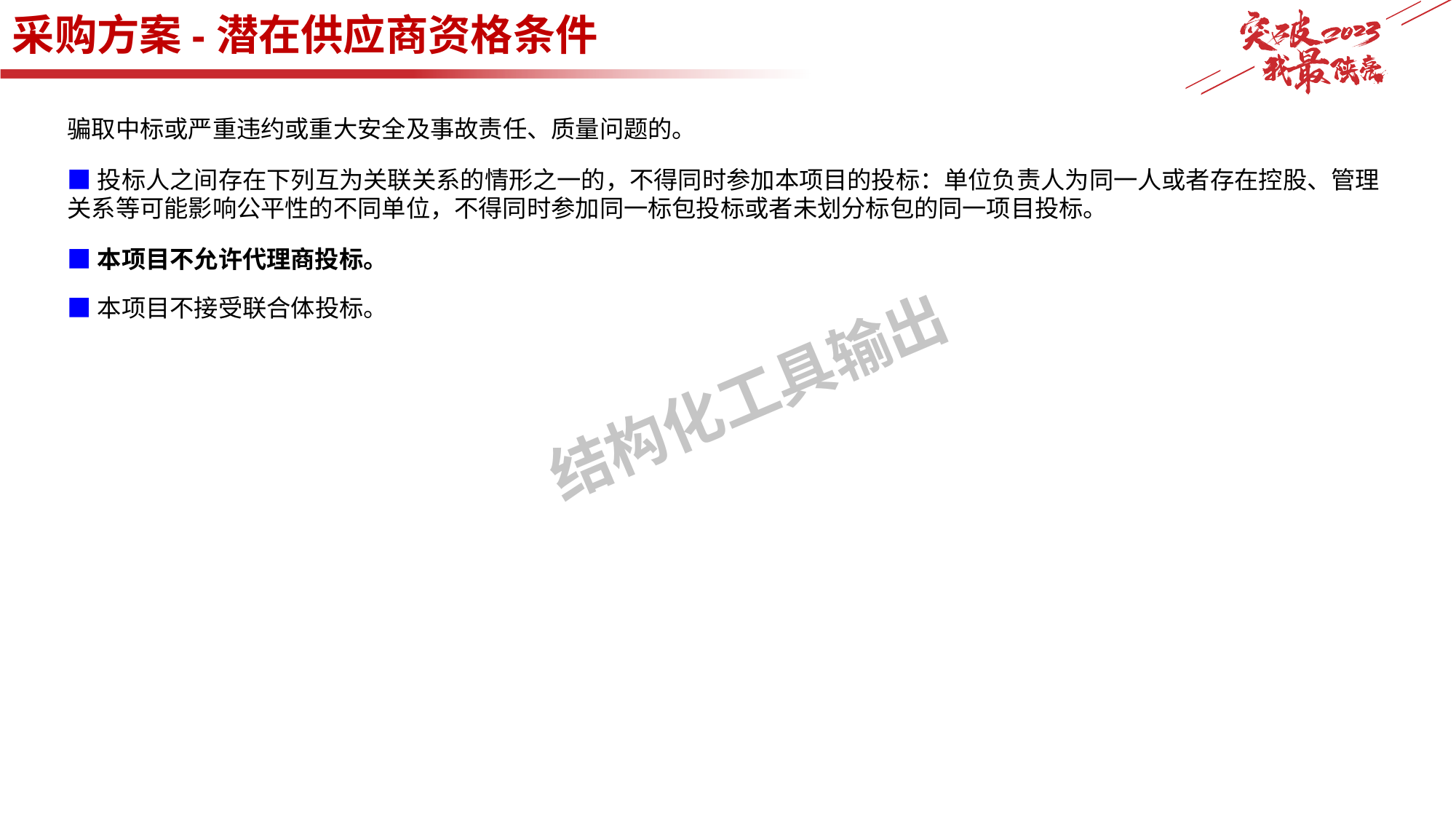

# 采购方案-潜在供应商资格条件
骗取中标或严重违约或重大安全及事故责任、质量问题的。
■投标人之间存在下列互为关联关系的情形之一的，不得同时参加本项目的投标：单位负责人为同一人或者存在控股、管理关系等可能影响公平性的不同单位，不得同时参加同一标包投标或者未划分标包的同一项目投标。
■本项目不允许代理商投标。
■本项目不接受联合体投标。